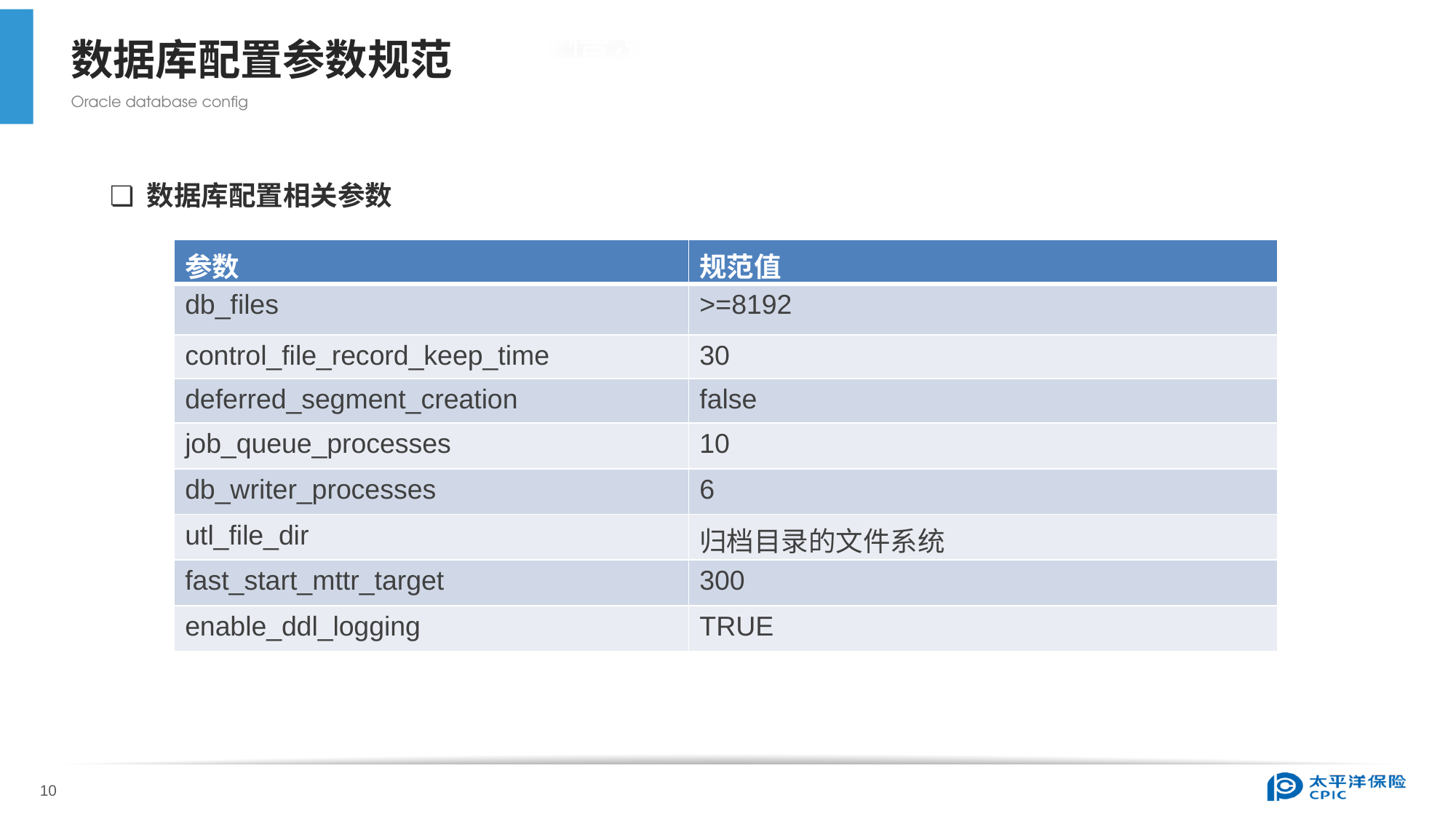

数据库配置参数规范
Oracle database config
情况
❏ 数据库配置相关参数
| 参数 | 规范值 |
| --- | --- |
| db\_files | >=8192 |
| control\_file\_record\_keep\_time | 30 |
| deferred\_segment\_creation | false |
| job\_queue\_processes | 10 |
| db\_writer\_processes | 6 |
| utl\_file\_dir | 归档目录的文件系统 |
| fast\_start\_mttr\_target | 300 |
| enable\_ddl\_logging | TRUE |